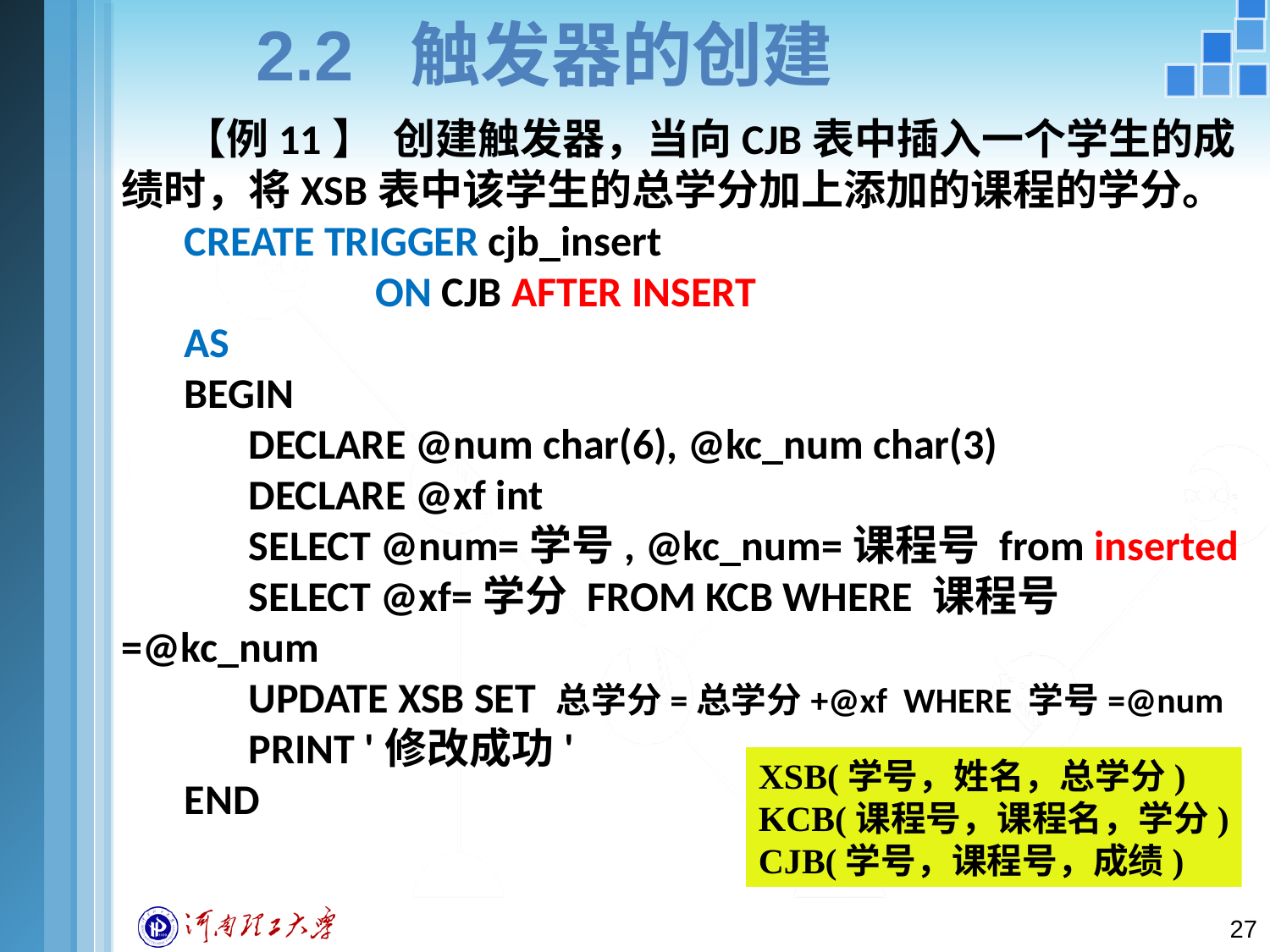

# 2.2  触发器的创建
【例11】  创建触发器，当向CJB表中插入一个学生的成绩时，将XSB表中该学生的总学分加上添加的课程的学分。
CREATE TRIGGER cjb_insert
		ON CJB AFTER INSERT
AS
BEGIN
	DECLARE @num char(6), @kc_num char(3)
	DECLARE @xf int
	SELECT @num=学号, @kc_num=课程号 from inserted
	SELECT @xf=学分 FROM KCB WHERE 课程号=@kc_num
	UPDATE XSB SET 总学分=总学分+@xf  WHERE 学号=@num
	PRINT '修改成功'
END
XSB(学号，姓名，总学分)
KCB(课程号，课程名，学分)
CJB(学号，课程号，成绩)